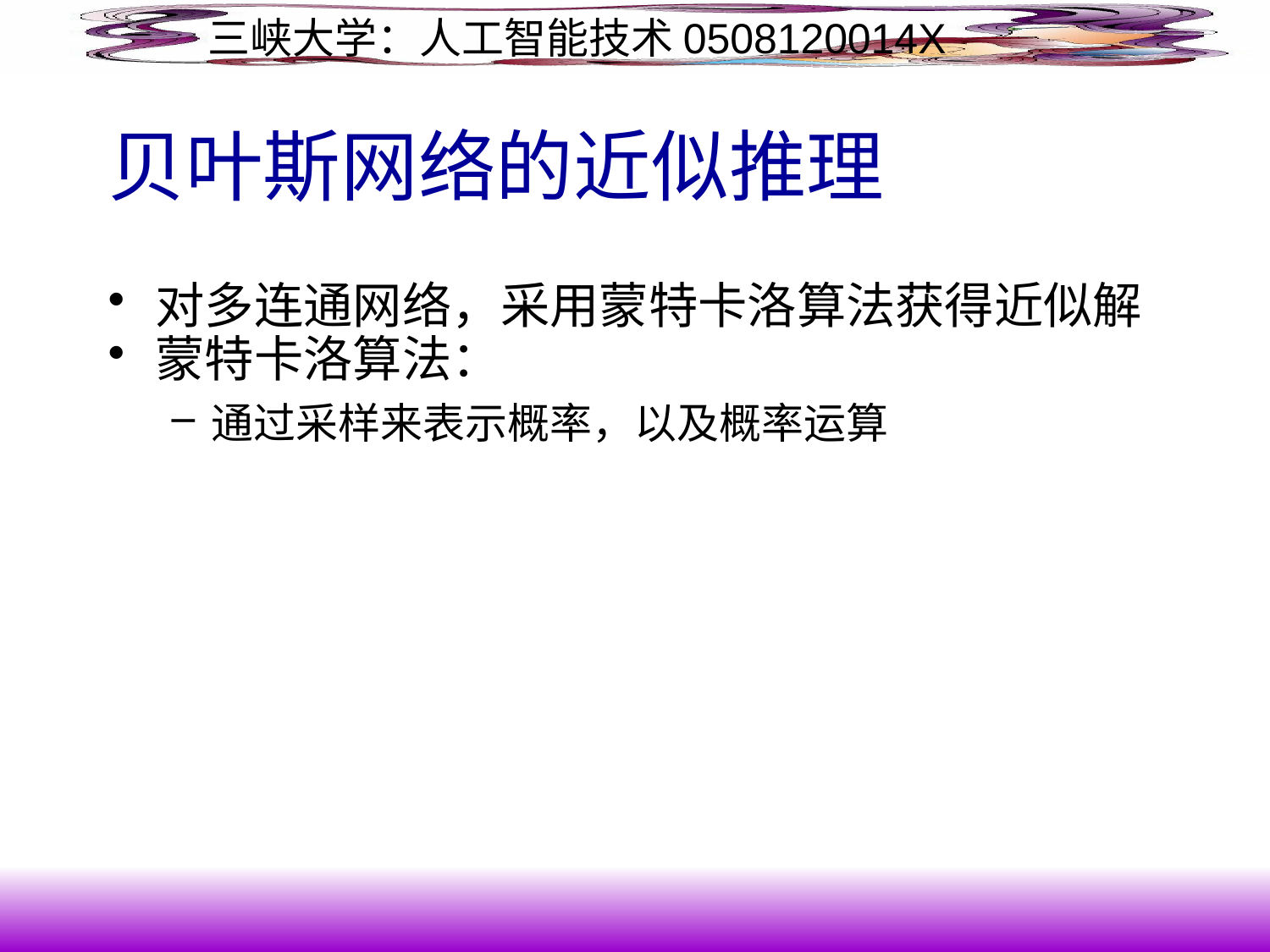

# 贝叶斯网络的近似推理
对多连通网络，采用蒙特卡洛算法获得近似解
蒙特卡洛算法：
通过采样来表示概率，以及概率运算